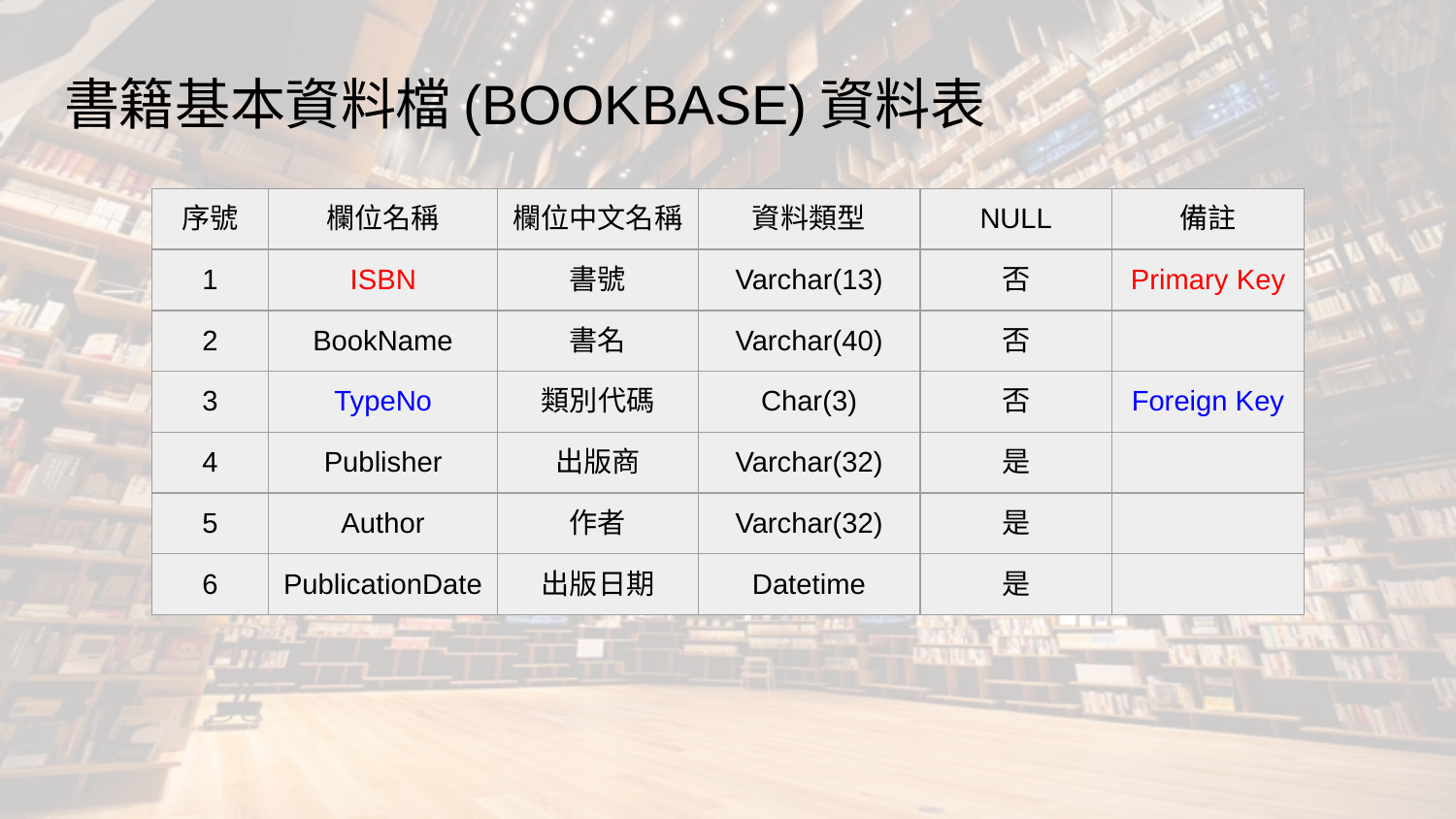

# 書籍基本資料檔(BOOKBASE)資料表
| 序號 | 欄位名稱 | 欄位中文名稱 | 資料類型 | NULL | 備註 |
| --- | --- | --- | --- | --- | --- |
| 1 | ISBN | 書號 | Varchar(13) | 否 | Primary Key |
| 2 | BookName | 書名 | Varchar(40) | 否 |  |
| 3 | TypeNo | 類別代碼 | Char(3) | 否 | Foreign Key |
| 4 | Publisher | 出版商 | Varchar(32) | 是 |  |
| 5 | Author | 作者 | Varchar(32) | 是 |  |
| 6 | PublicationDate | 出版日期 | Datetime | 是 |  |